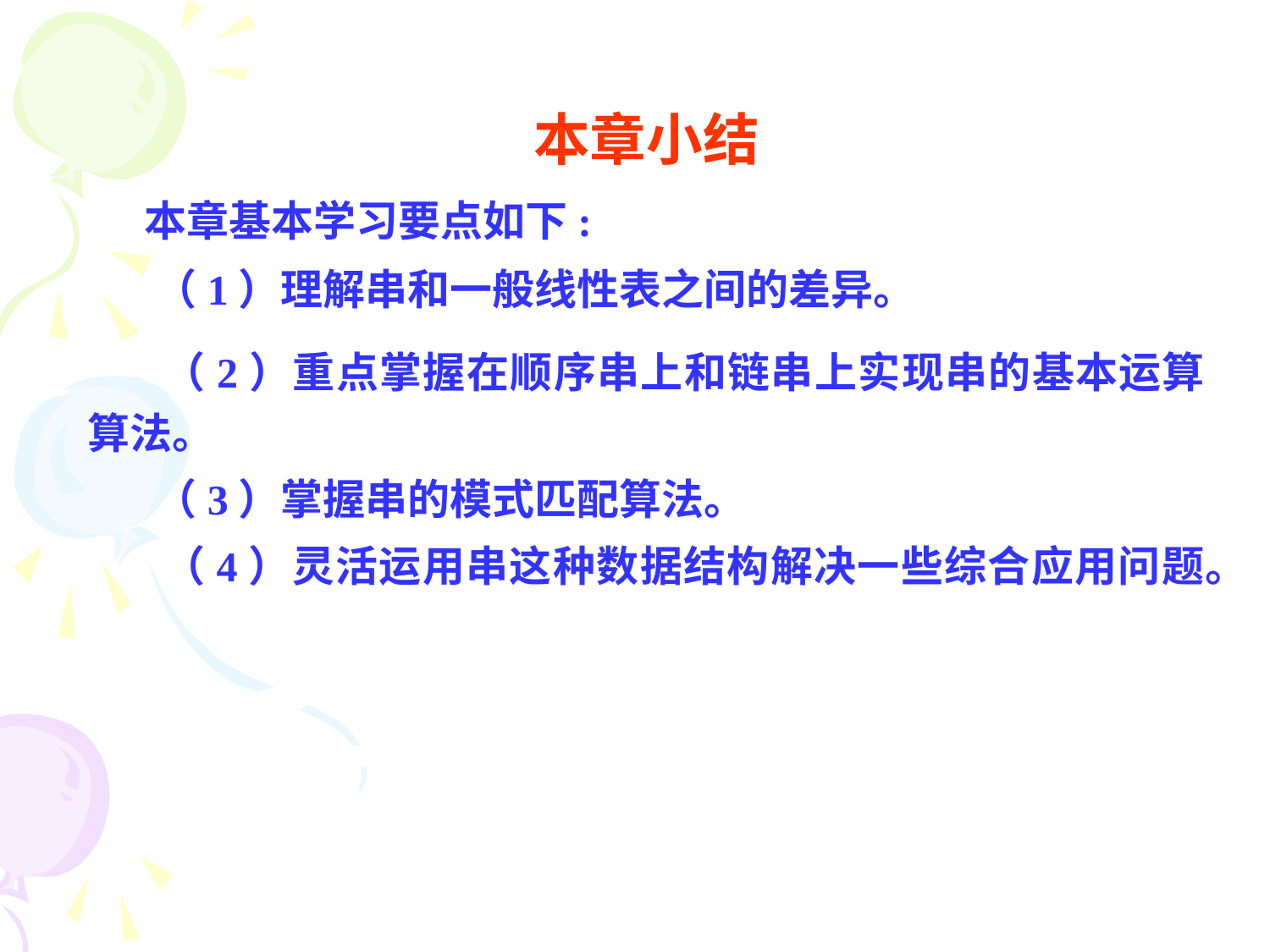

本章小结
    本章基本学习要点如下:
      （1）理解串和一般线性表之间的差异。
      （2）重点掌握在顺序串上和链串上实现串的基本运算算法。
      （3）掌握串的模式匹配算法。
      （4）灵活运用串这种数据结构解决一些综合应用问题。